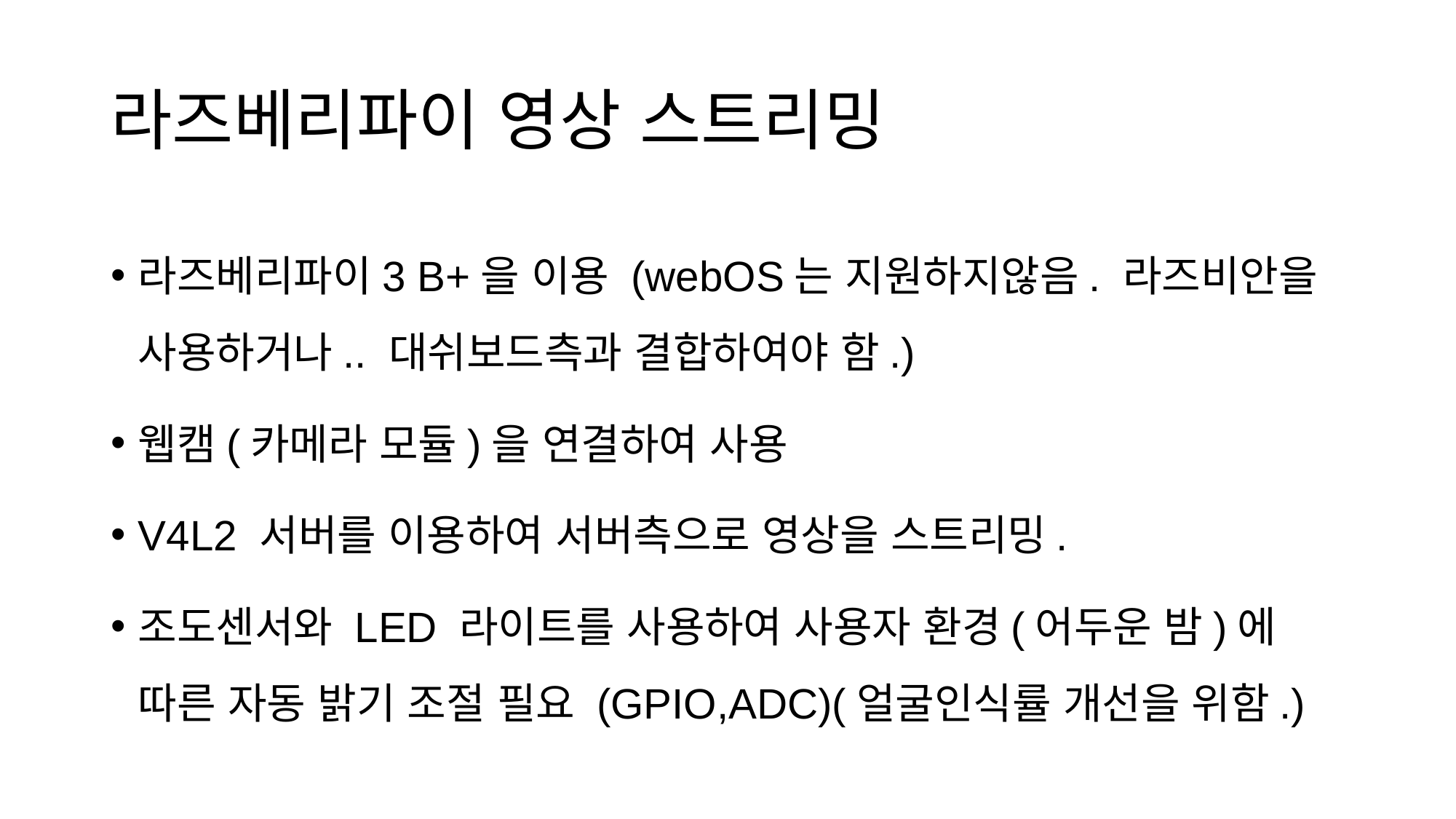

# 라즈베리파이 영상 스트리밍
라즈베리파이3 B+을 이용 (webOS는 지원하지않음. 라즈비안을 사용하거나.. 대쉬보드측과 결합하여야 함.)
웹캠(카메라 모듈)을 연결하여 사용
V4L2 서버를 이용하여 서버측으로 영상을 스트리밍.
조도센서와 LED 라이트를 사용하여 사용자 환경(어두운 밤)에 따른 자동 밝기 조절 필요 (GPIO,ADC)(얼굴인식률 개선을 위함.)